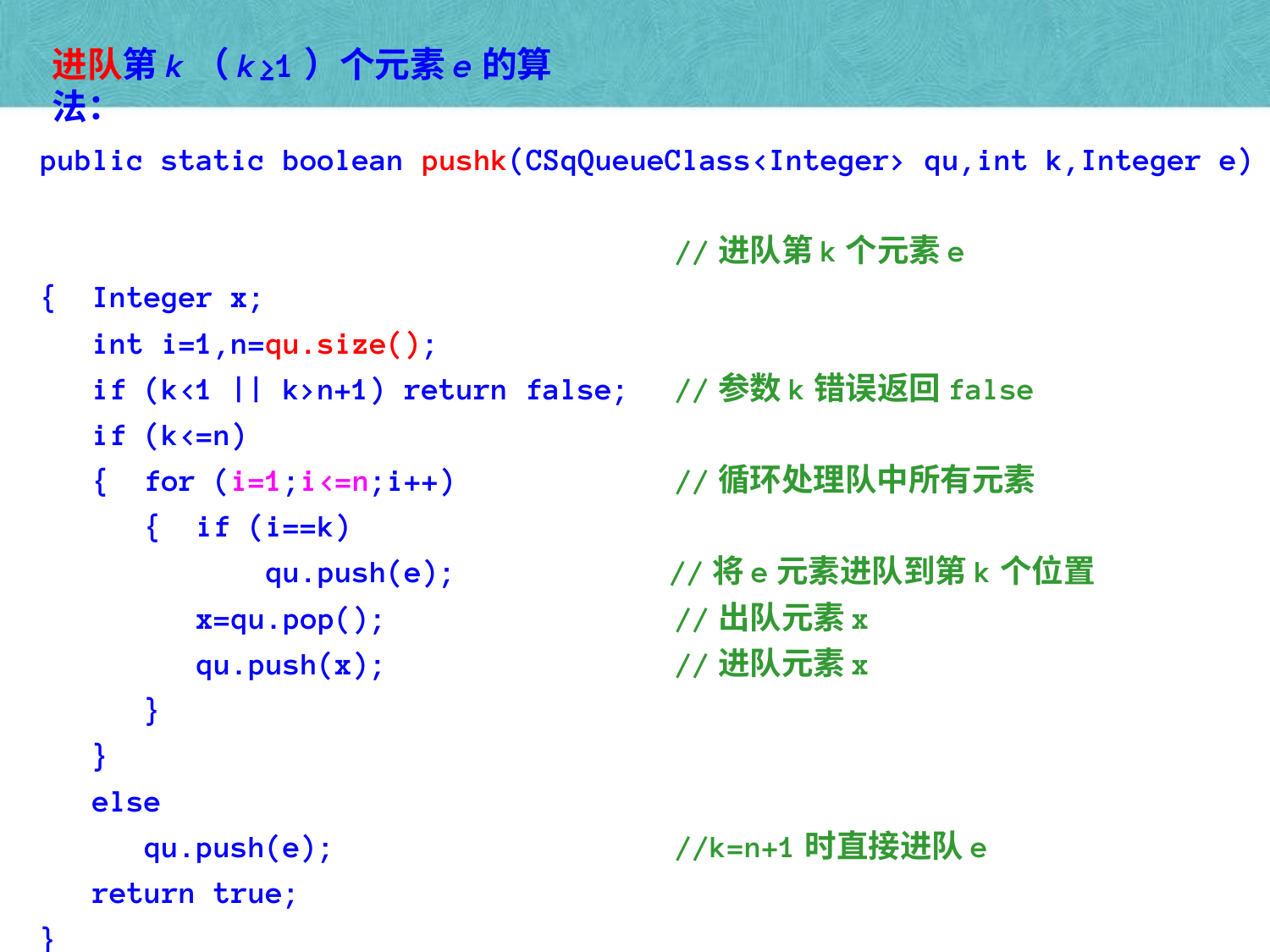

进队第k（k≥1）个元素e的算法：
public static boolean pushk(CSqQueueClass<Integer> qu,int k,Integer e)
					//进队第k个元素e
{  Integer x;
   int i=1,n=qu.size();
   if (k<1 || k>n+1) return false;	//参数k错误返回false
   if (k<=n)
   {  for (i=1;i<=n;i++)		//循环处理队中所有元素
      {  if (i==k)
             qu.push(e);	       //将e元素进队到第k个位置
         x=qu.pop();			//出队元素x
         qu.push(x);			//进队元素x
      }
   }
   else
      qu.push(e);			//k=n+1时直接进队e
   return true;
}